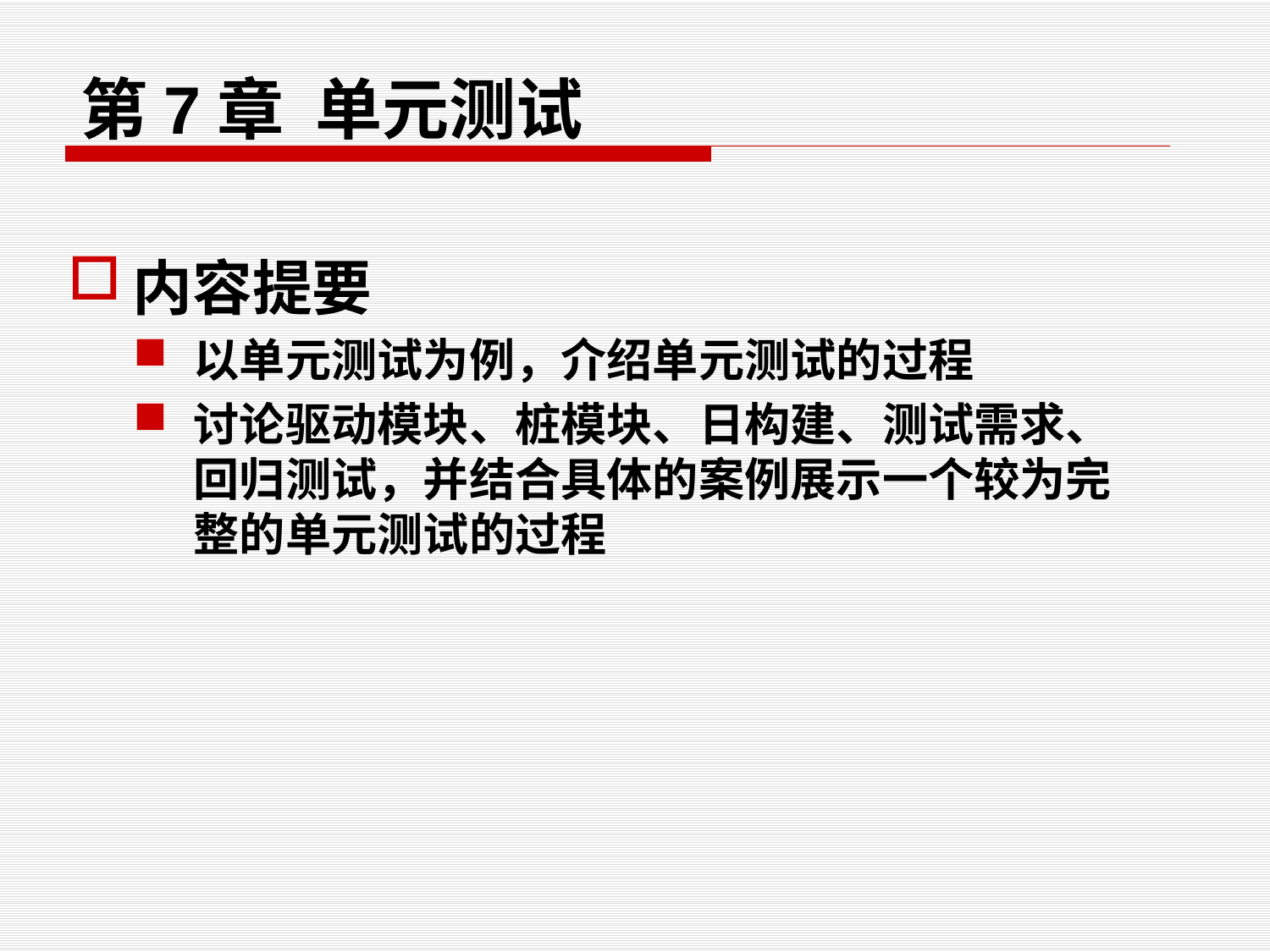

# 第7章  单元测试
内容提要
以单元测试为例，介绍单元测试的过程
讨论驱动模块、桩模块、日构建、测试需求、回归测试，并结合具体的案例展示一个较为完整的单元测试的过程